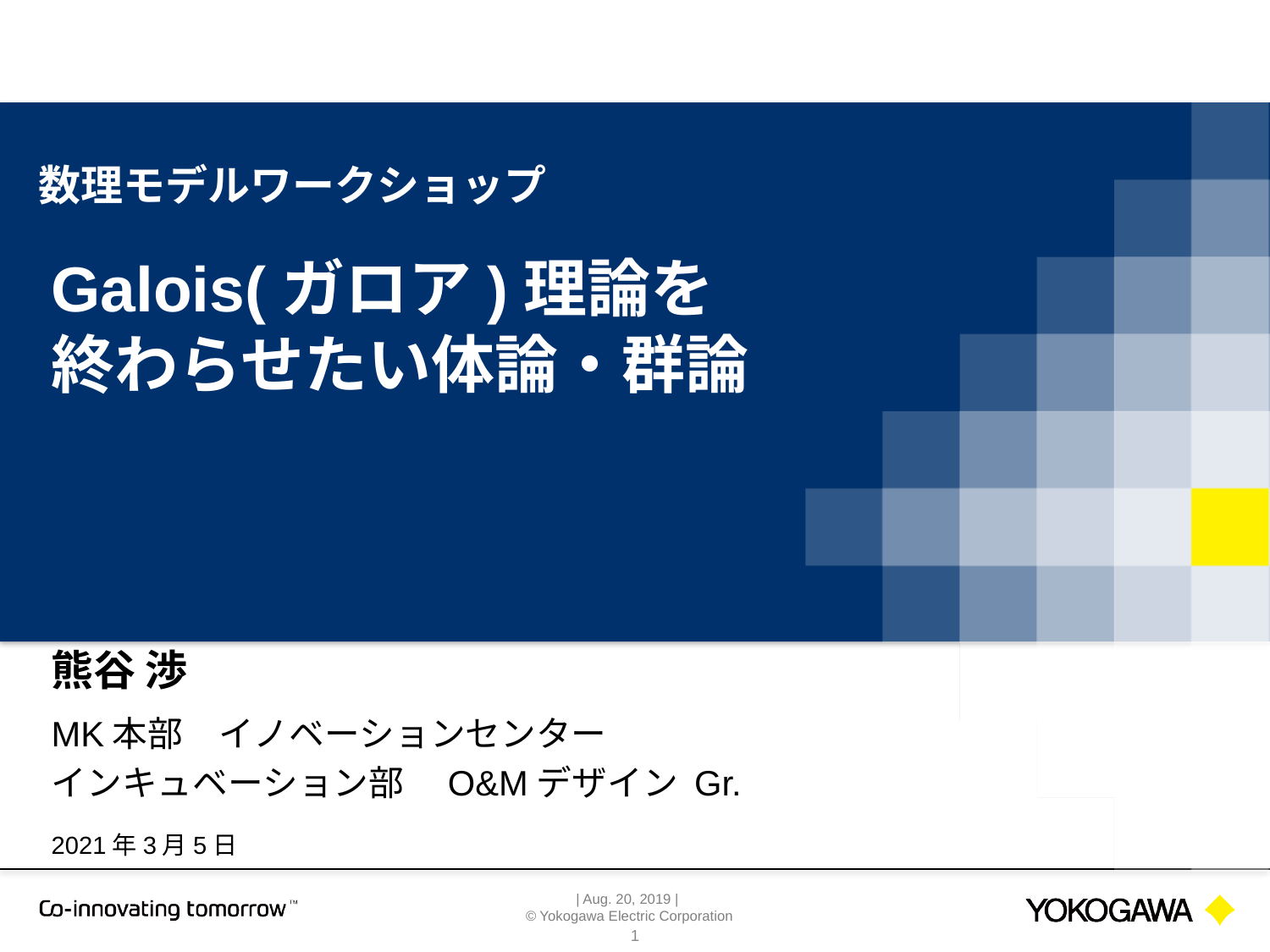

数理モデルワークショップ
# Galois(ガロア)理論を 終わらせたい体論・群論
熊谷 渉
MK本部　イノベーションセンター
インキュベーション部　O&Mデザイン Gr.
2021年3月5日
1